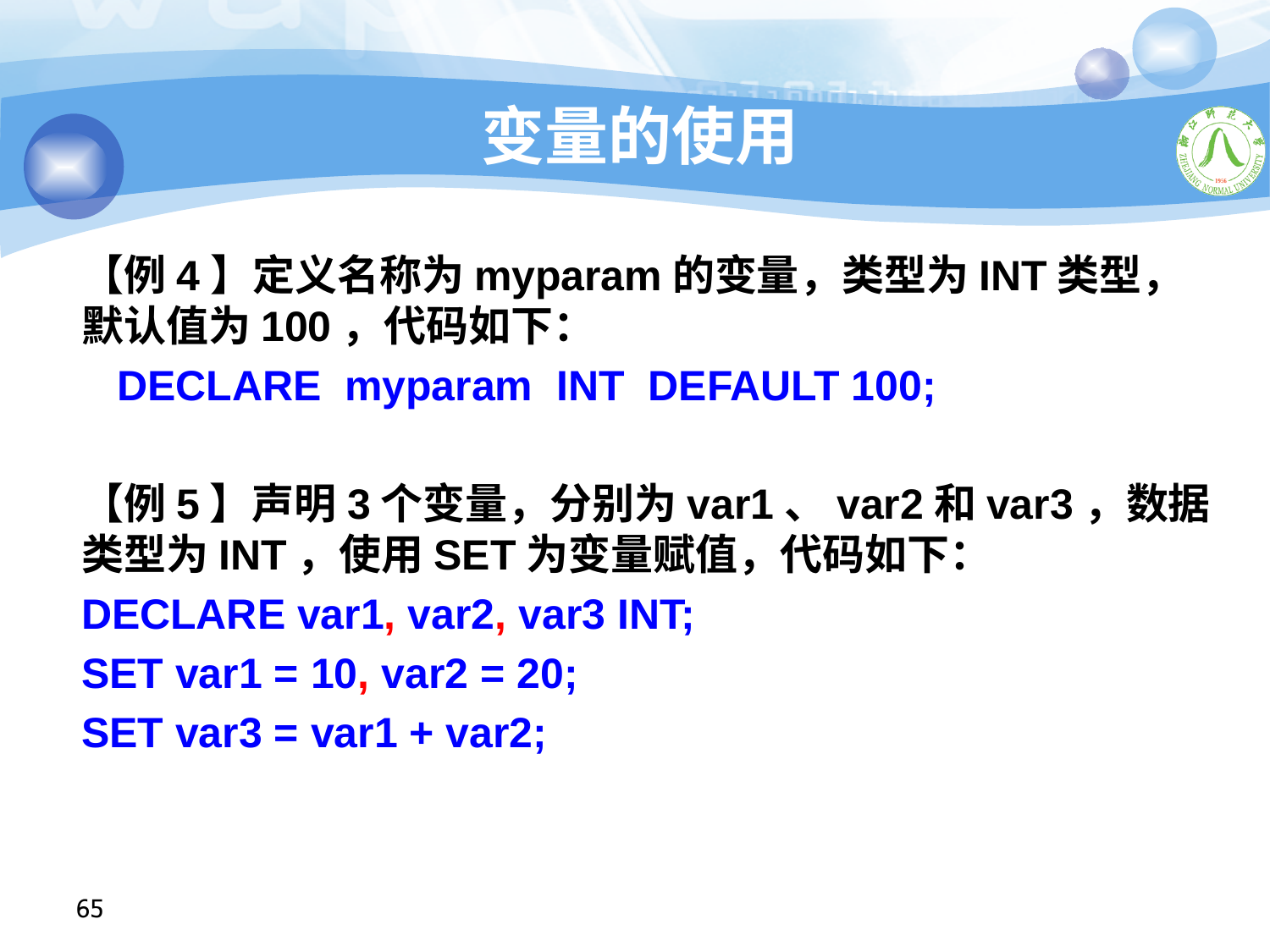

# 变量的使用
【例4】定义名称为myparam的变量，类型为INT类型，默认值为100，代码如下：
   DECLARE  myparam  INT  DEFAULT 100;

【例5】声明3个变量，分别为var1、var2和var3，数据类型为INT，使用SET为变量赋值，代码如下：
DECLARE var1, var2, var3 INT;
SET var1 = 10, var2 = 20;
SET var3 = var1 + var2;
65